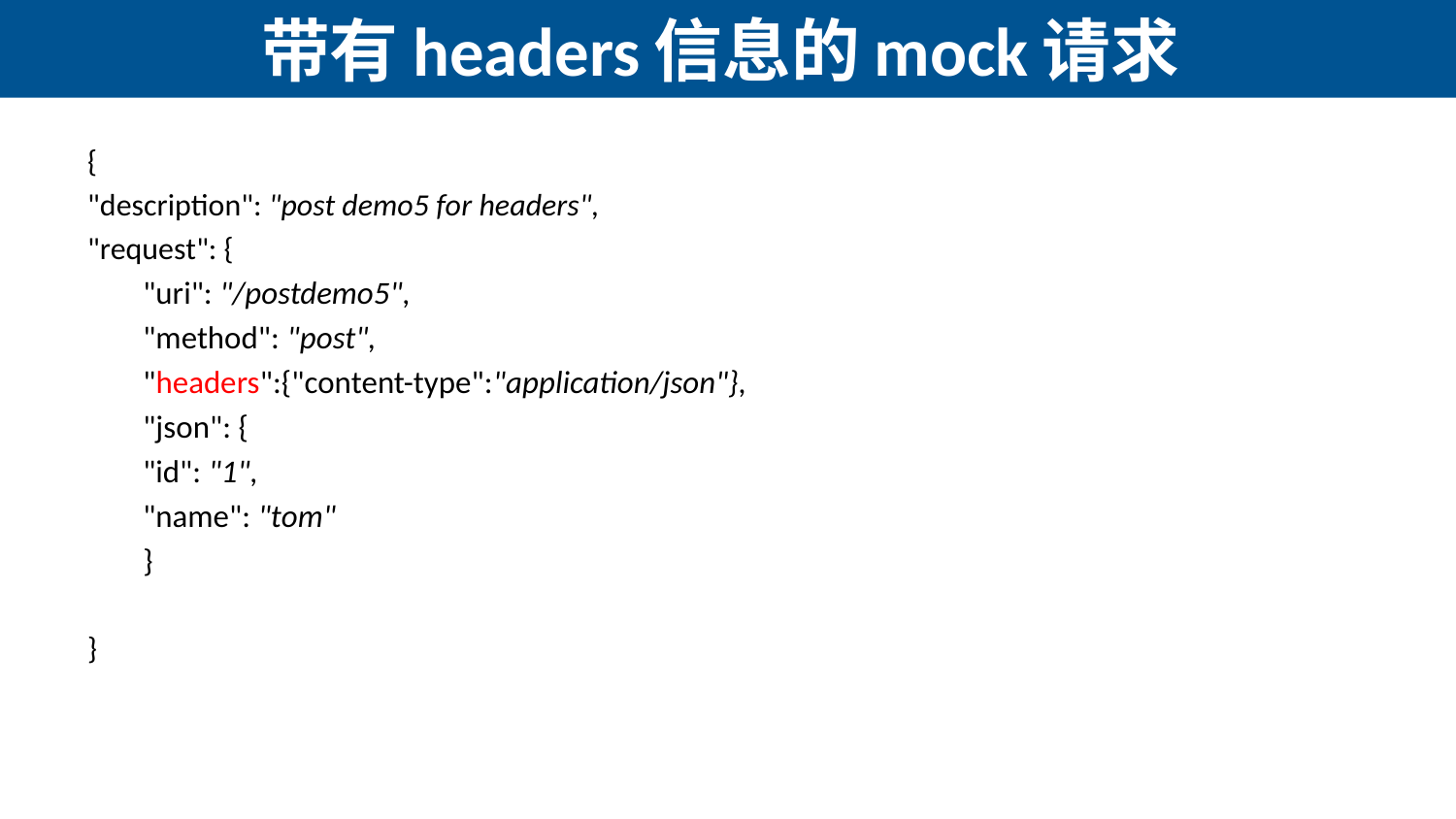

# 带有headers信息的mock请求
{
"description": "post demo5 for headers",
"request": {
"uri": "/postdemo5",
"method": "post",
"headers":{"content-type":"application/json"},
"json": {
"id": "1",
"name": "tom"
}

}